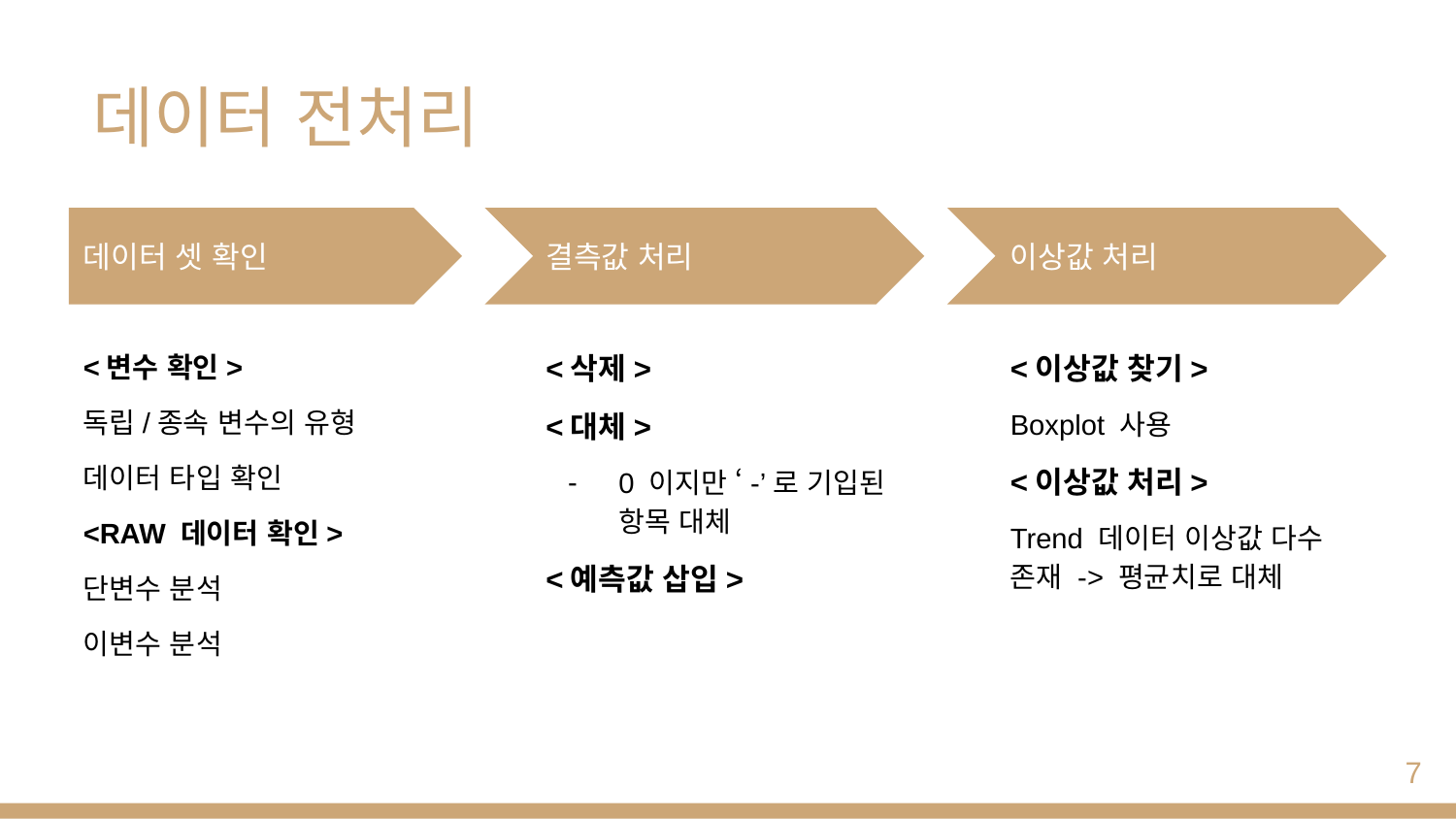

# 데이터 전처리

데이터 셋 확인
결측값 처리
이상값 처리
<변수 확인>
독립/종속 변수의 유형
데이터 타입 확인
<RAW 데이터 확인>
단변수 분석
이변수 분석
<삭제>
<대체>
0 이지만 ‘-’로 기입된 항목 대체
<예측값 삽입>
<이상값 찾기>
Boxplot 사용
<이상값 처리>
Trend 데이터 이상값 다수 존재 -> 평균치로 대체
7